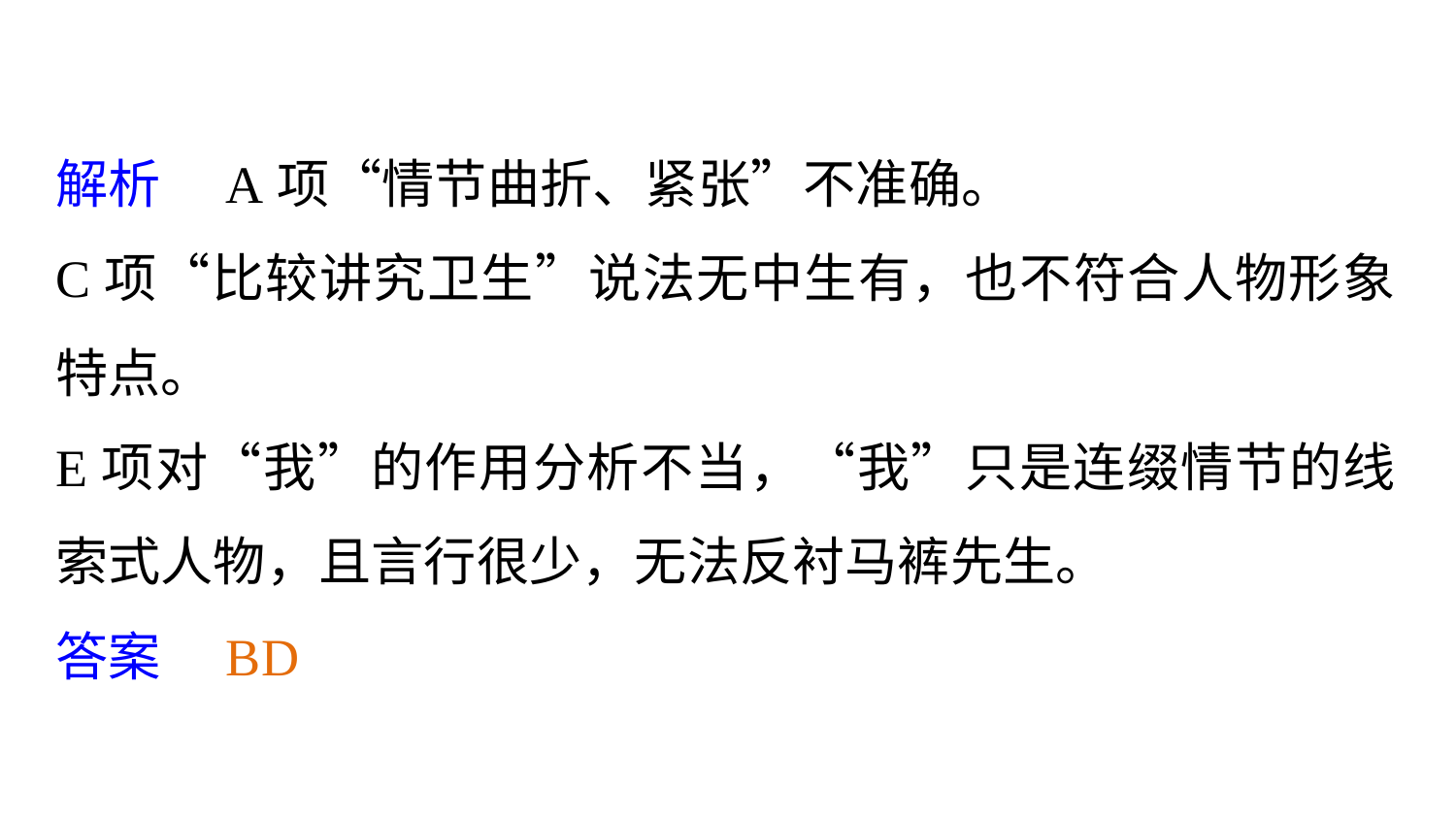

解析　A项“情节曲折、紧张”不准确。
C项“比较讲究卫生”说法无中生有，也不符合人物形象特点。
E项对“我”的作用分析不当，“我”只是连缀情节的线索式人物，且言行很少，无法反衬马裤先生。
答案　BD